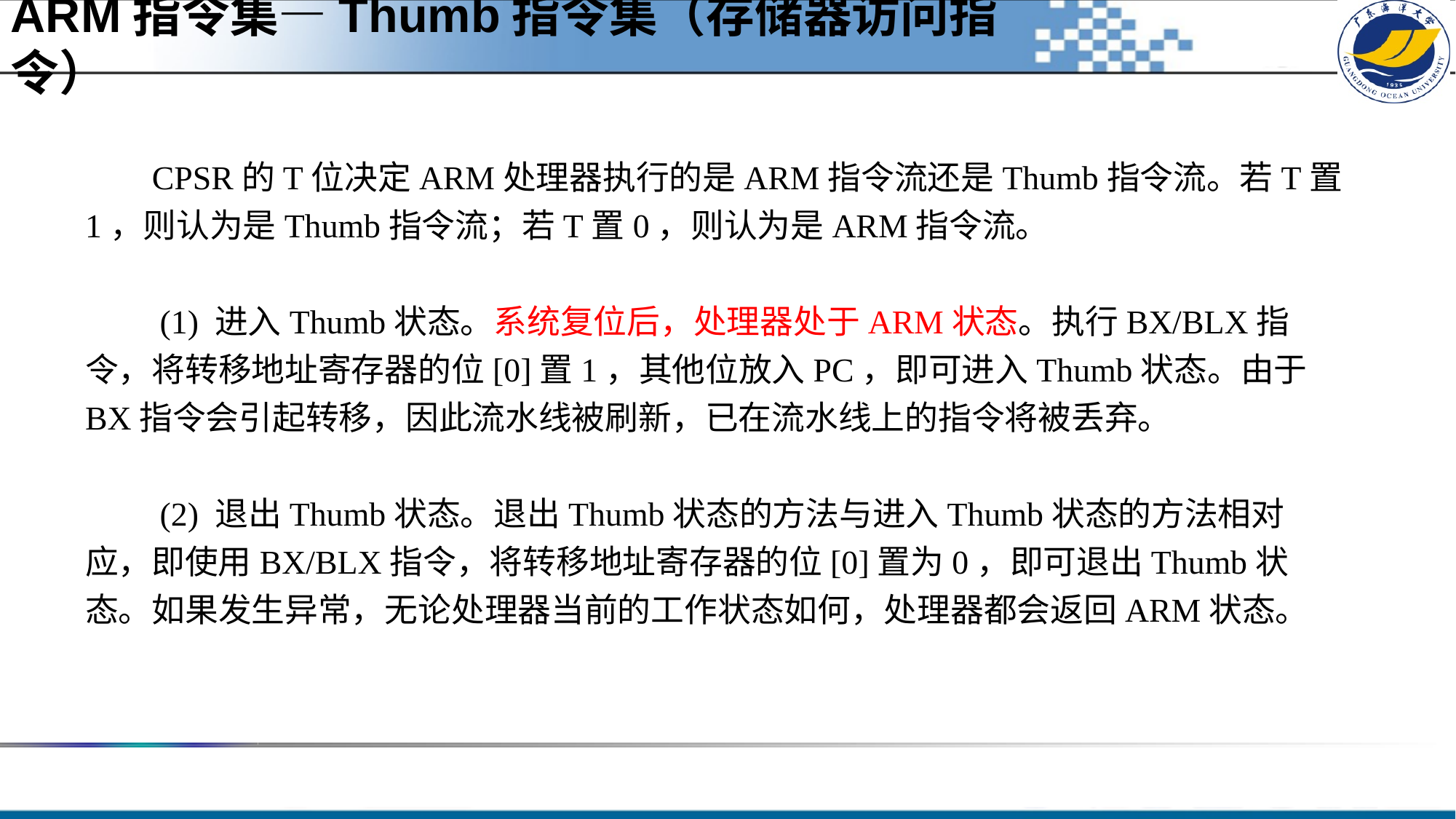

ARM指令集—Thumb指令集（存储器访问指令）
        CPSR的T位决定ARM处理器执行的是ARM指令流还是Thumb指令流。若T置1，则认为是Thumb指令流；若T置0，则认为是ARM指令流。

　　(1) 进入Thumb状态。系统复位后，处理器处于ARM状态。执行BX/BLX指令，将转移地址寄存器的位[0]置1，其他位放入PC，即可进入Thumb状态。由于BX指令会引起转移，因此流水线被刷新，已在流水线上的指令将被丢弃。
　　(2) 退出Thumb状态。退出Thumb状态的方法与进入Thumb状态的方法相对应，即使用BX/BLX指令，将转移地址寄存器的位[0]置为0，即可退出Thumb状态。如果发生异常，无论处理器当前的工作状态如何，处理器都会返回ARM状态。
111